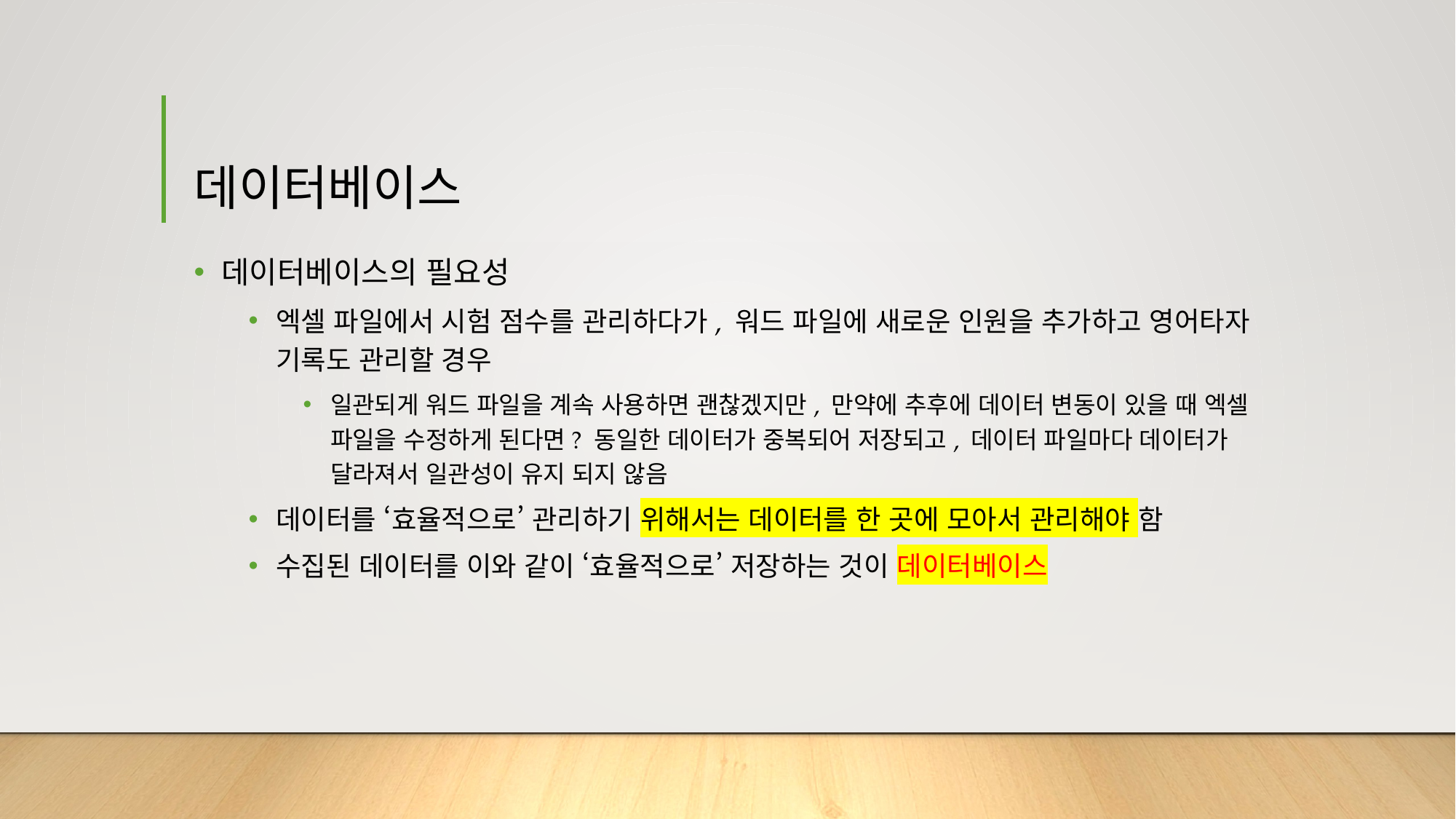

# 데이터베이스
데이터베이스의 필요성
엑셀 파일에서 시험 점수를 관리하다가, 워드 파일에 새로운 인원을 추가하고 영어타자 기록도 관리할 경우
일관되게 워드 파일을 계속 사용하면 괜찮겠지만, 만약에 추후에 데이터 변동이 있을 때 엑셀 파일을 수정하게 된다면? 동일한 데이터가 중복되어 저장되고, 데이터 파일마다 데이터가 달라져서 일관성이 유지 되지 않음
데이터를 ‘효율적으로’ 관리하기 위해서는 데이터를 한 곳에 모아서 관리해야 함
수집된 데이터를 이와 같이 ‘효율적으로’ 저장하는 것이 데이터베이스